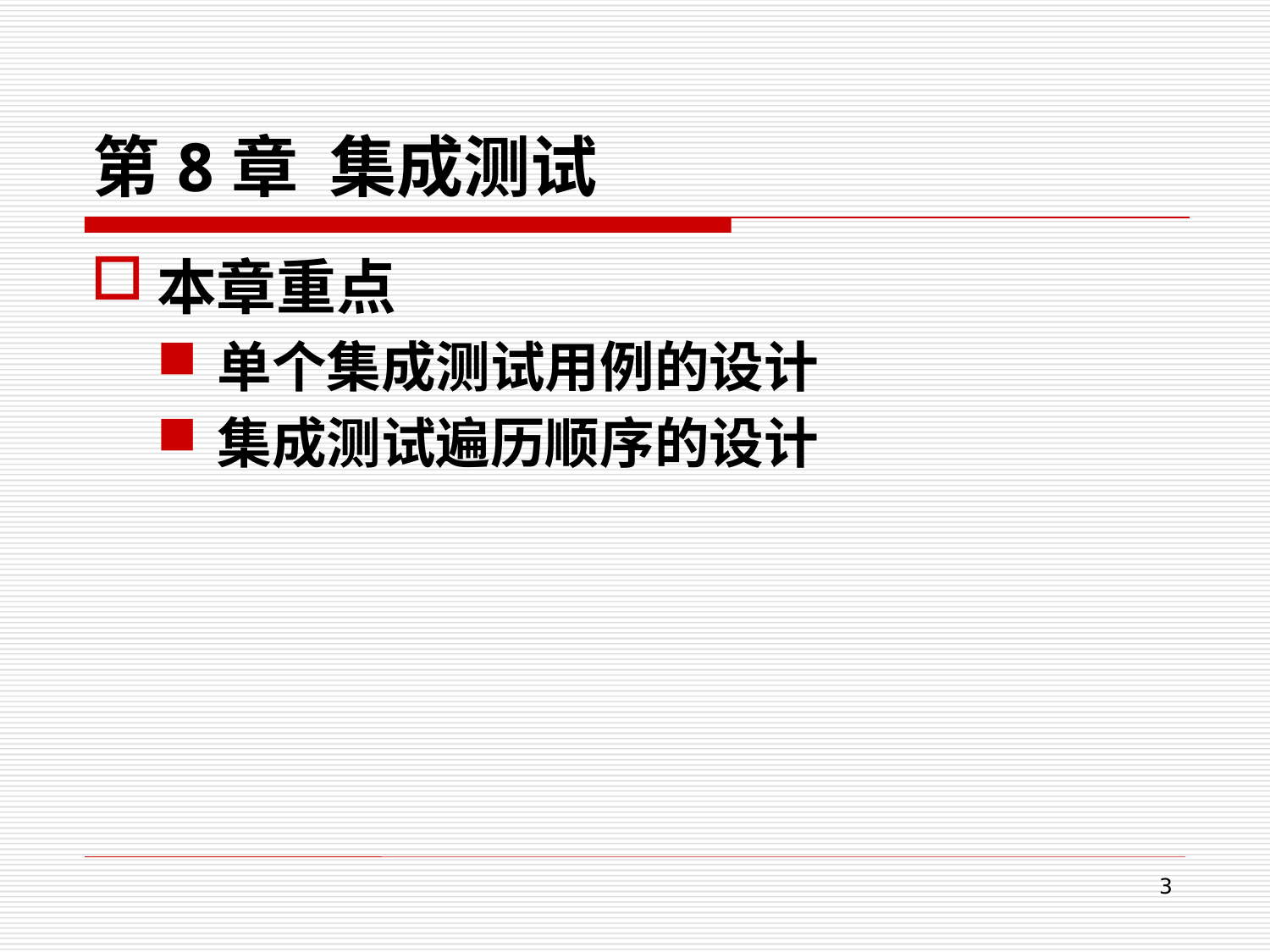

第8章  集成测试
本章重点
单个集成测试用例的设计
集成测试遍历顺序的设计

3